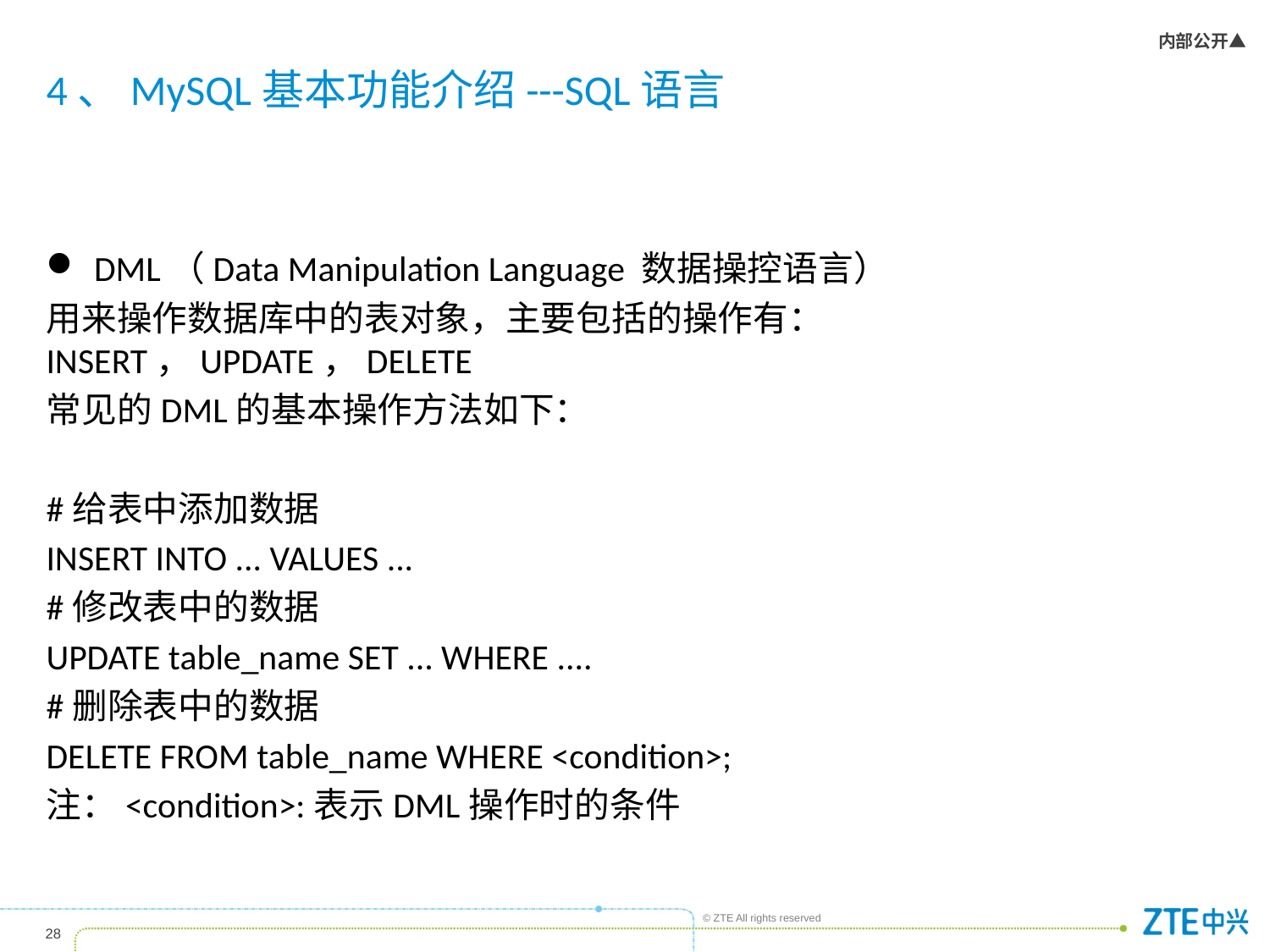

# 4、MySQL基本功能介绍---SQL语言
DML（Data Manipulation Language 数据操控语言）
用来操作数据库中的表对象，主要包括的操作有：INSERT，UPDATE，DELETE
常见的DML的基本操作方法如下：

#给表中添加数据
INSERT INTO ... VALUES ...
#修改表中的数据
UPDATE table_name SET ... WHERE ....
#删除表中的数据
DELETE FROM table_name WHERE <condition>;
注：<condition>:表示DML操作时的条件